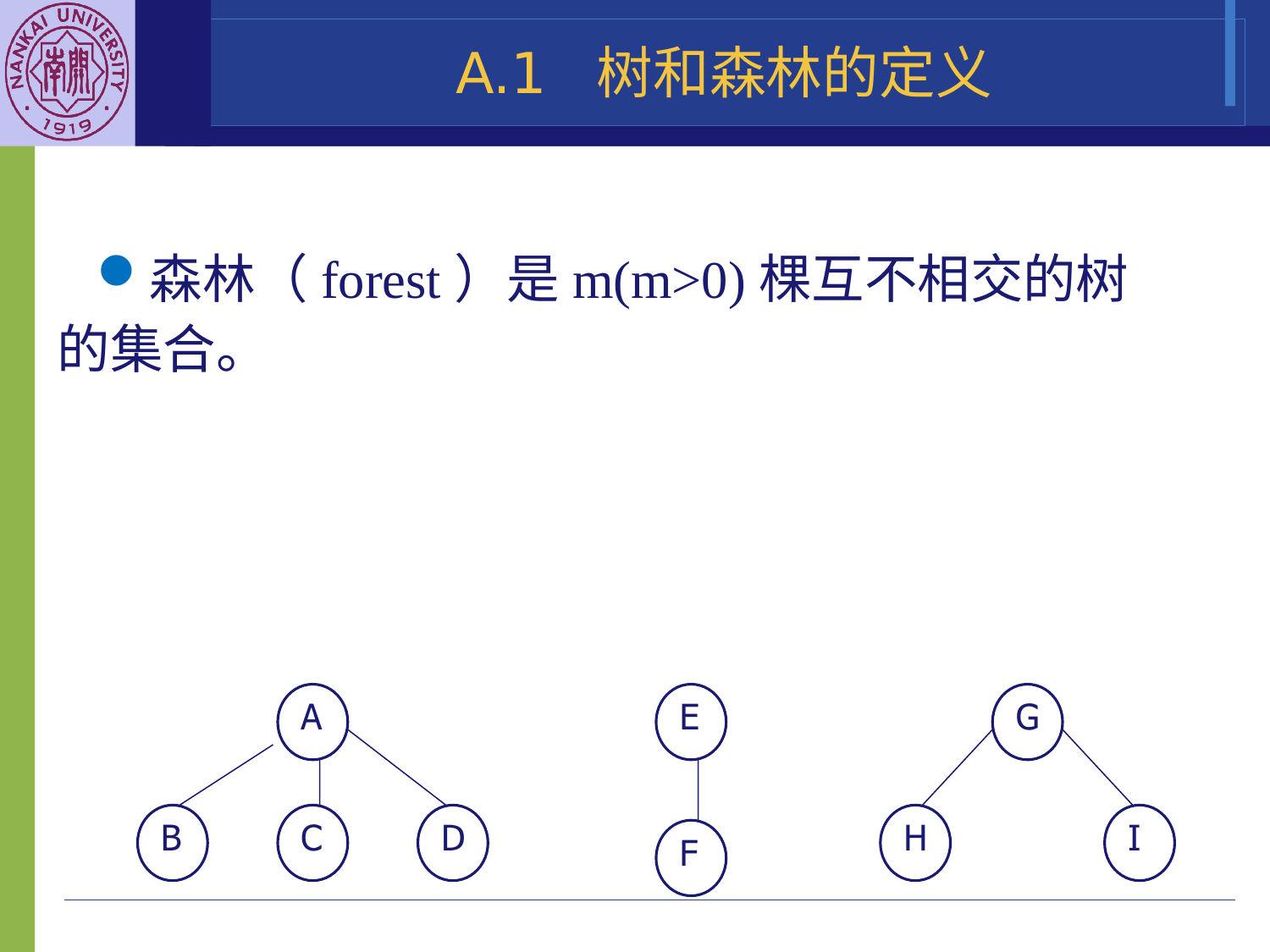

A.1  树和森林的定义
森林（forest）是m(m>0)棵互不相交的树的集合。

A

B

C

D

E

G

H

I

F
57